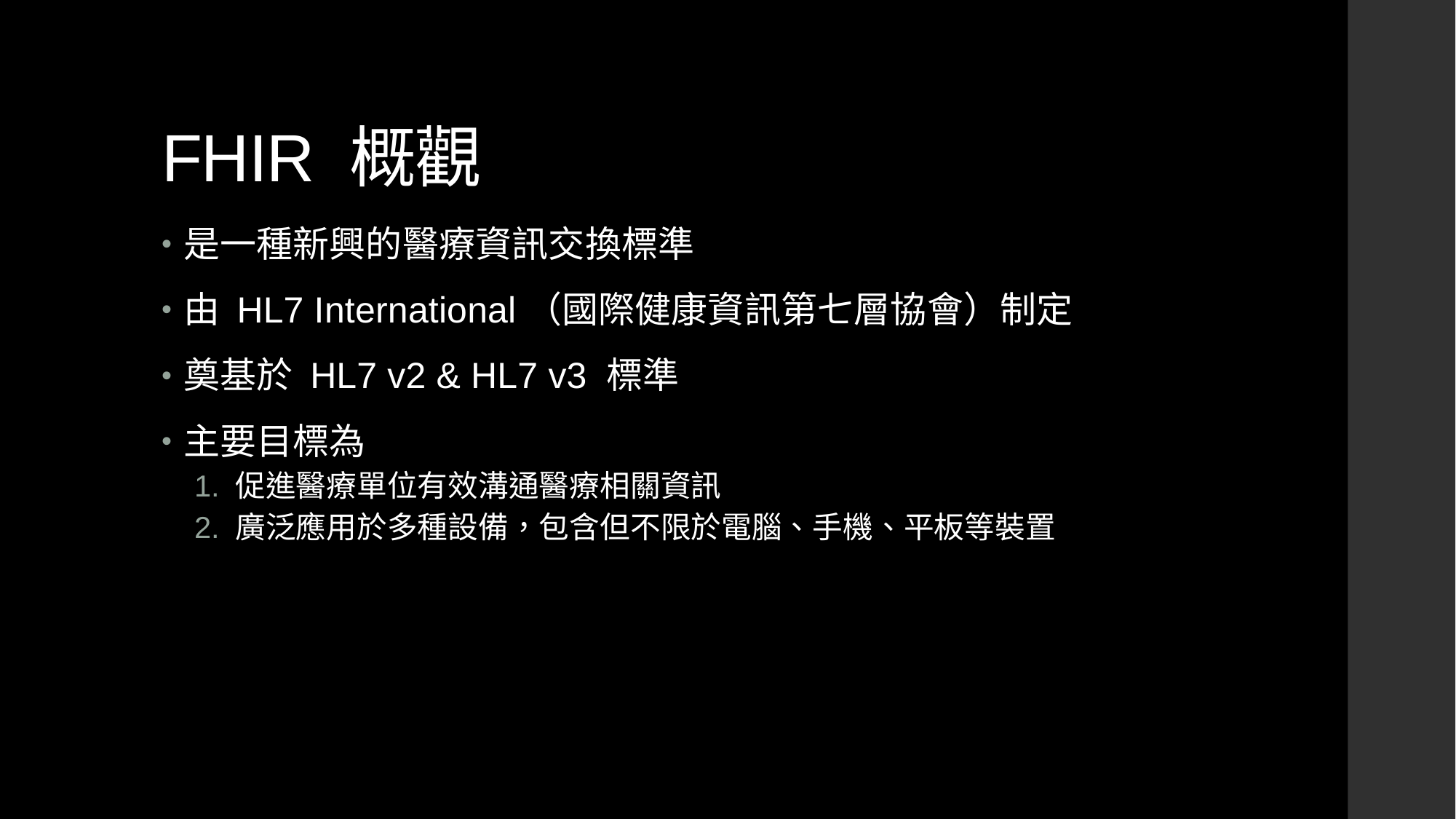

# FHIR 概觀
是一種新興的醫療資訊交換標準
由 HL7 International（國際健康資訊第七層協會）制定
奠基於 HL7 v2 & HL7 v3 標準
主要目標為
促進醫療單位有效溝通醫療相關資訊
廣泛應用於多種設備，包含但不限於電腦、手機、平板等裝置